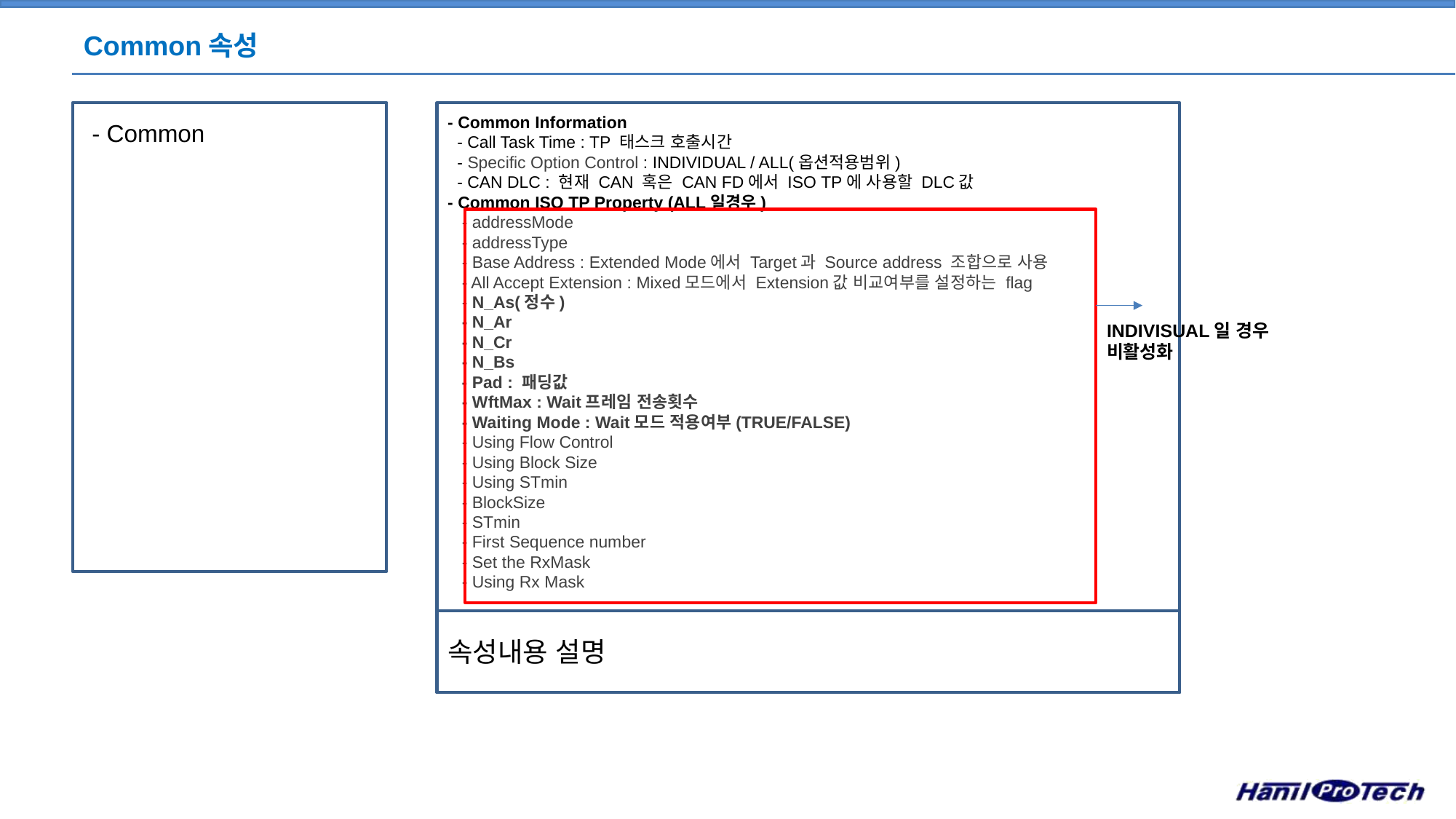

# Common속성

- Common Information
  - Call Task Time : TP 태스크 호출시간
  - Specific Option Control : INDIVIDUAL / ALL(옵션적용범위)
  - CAN DLC : 현재 CAN 혹은 CAN FD에서 ISO TP에 사용할 DLC값
- Common ISO TP Property (ALL일경우)
   - addressMode
   - addressType
   - Base Address : Extended Mode에서 Target과 Source address 조합으로 사용
   - All Accept Extension : Mixed모드에서 Extension값 비교여부를 설정하는 flag
   - N_As(정수)
   - N_Ar
   - N_Cr
   - N_Bs
   - Pad : 패딩값
   - WftMax : Wait프레임 전송횟수
   - Waiting Mode : Wait모드 적용여부(TRUE/FALSE)
   - Using Flow Control
   - Using Block Size
   - Using STmin
   - BlockSize
   - STmin
   - First Sequence number
   - Set the RxMask
   - Using Rx Mask
- Common

INDIVISUAL일 경우 비활성화

속성내용 설명